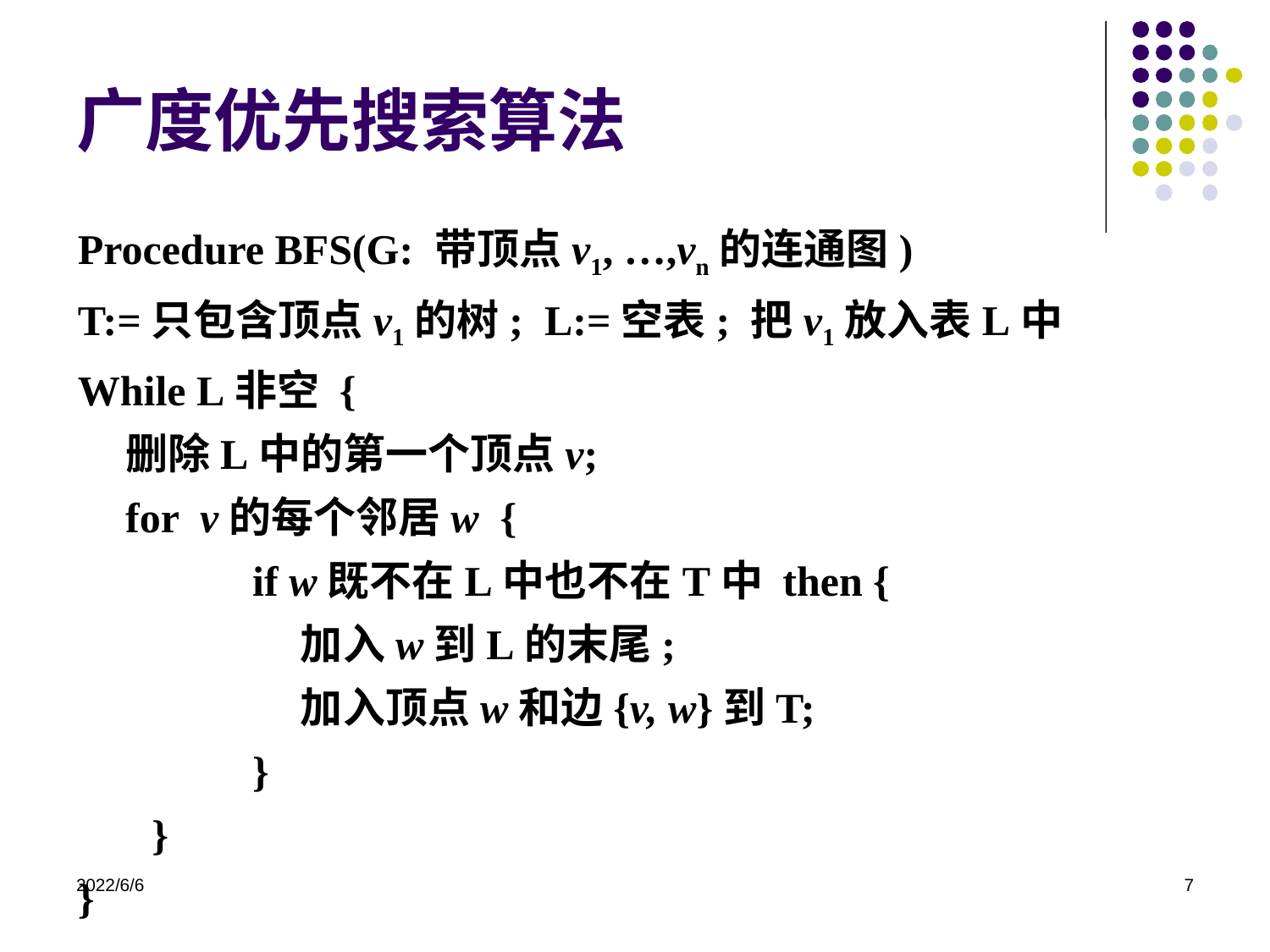

# 广度优先搜索算法
Procedure BFS(G: 带顶点v1, …,vn的连通图)
T:=只包含顶点v1的树;  L:=空表; 把v1放入表L中
While L非空 {
	删除L中的第一个顶点v;
	for  v的每个邻居w  {
		if w既不在L中也不在T中 then {
       	    加入w到L的末尾;
		    加入顶点w和边{v, w}到T;
		}
       }
}

2022/6/6
7